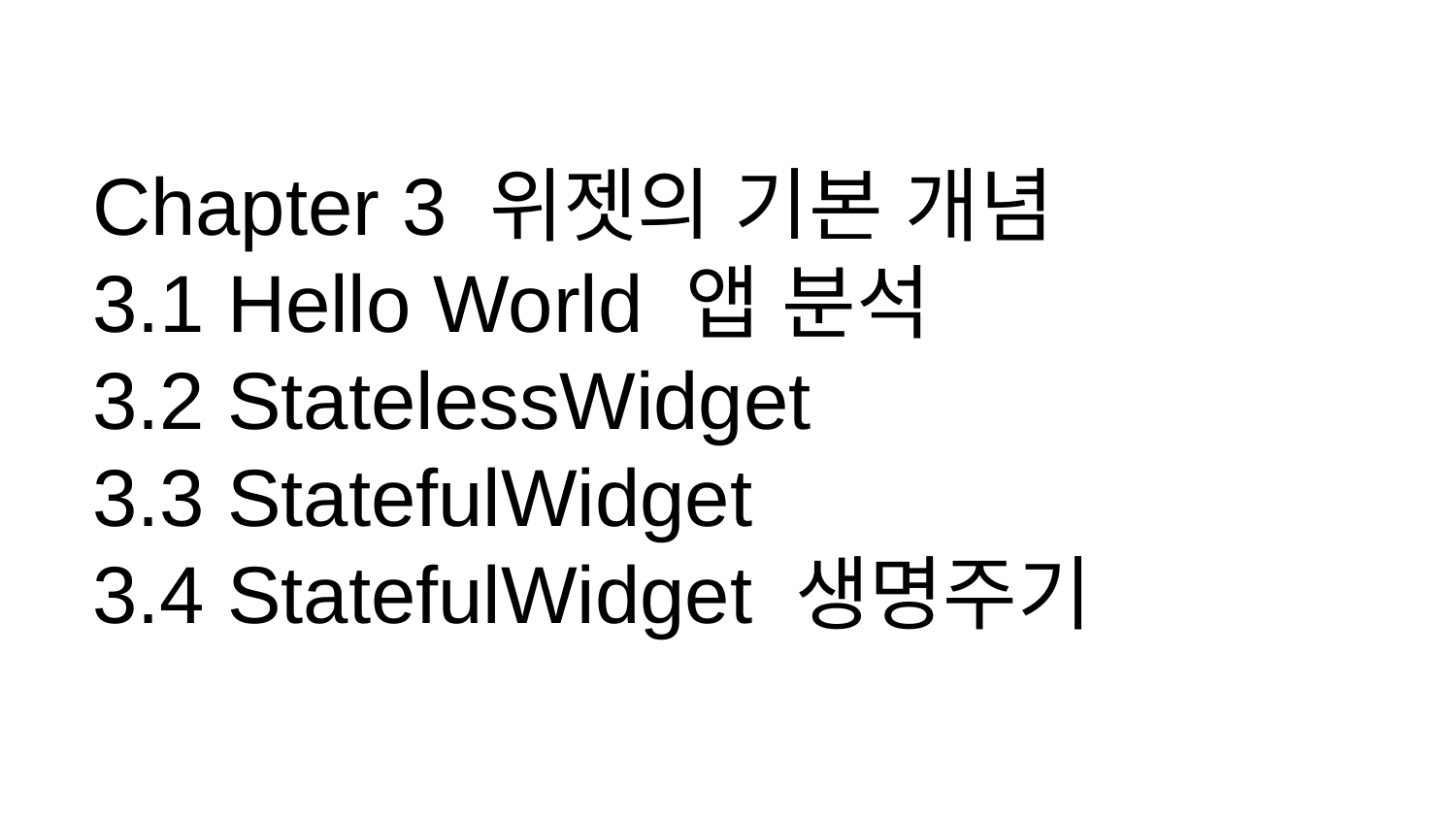

# Chapter 3 위젯의 기본 개념
3.1 Hello World 앱 분석
3.2 StatelessWidget
3.3 StatefulWidget
3.4 StatefulWidget 생명주기